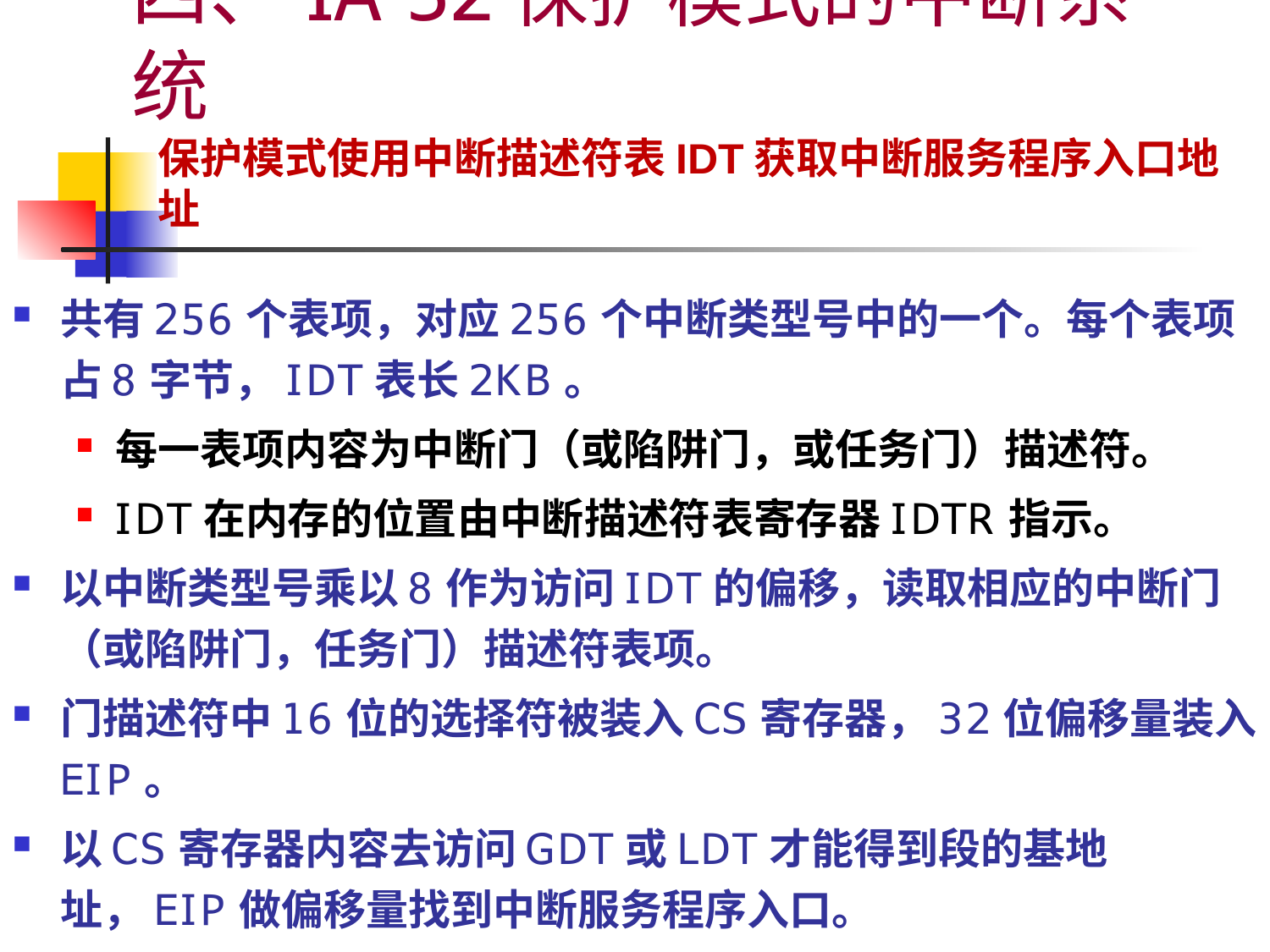

四、IA-32保护模式的中断系统
# 保护模式使用中断描述符表IDT获取中断服务程序入口地址
共有256个表项，对应256个中断类型号中的一个。每个表项占8字节，IDT表长2KB。
每一表项内容为中断门（或陷阱门，或任务门）描述符。
IDT在内存的位置由中断描述符表寄存器IDTR指示。
以中断类型号乘以8作为访问IDT的偏移，读取相应的中断门（或陷阱门，任务门）描述符表项。
门描述符中16位的选择符被装入CS寄存器，32位偏移量装入EIP。
以CS寄存器内容去访问GDT或LDT才能得到段的基地址，EIP做偏移量找到中断服务程序入口。